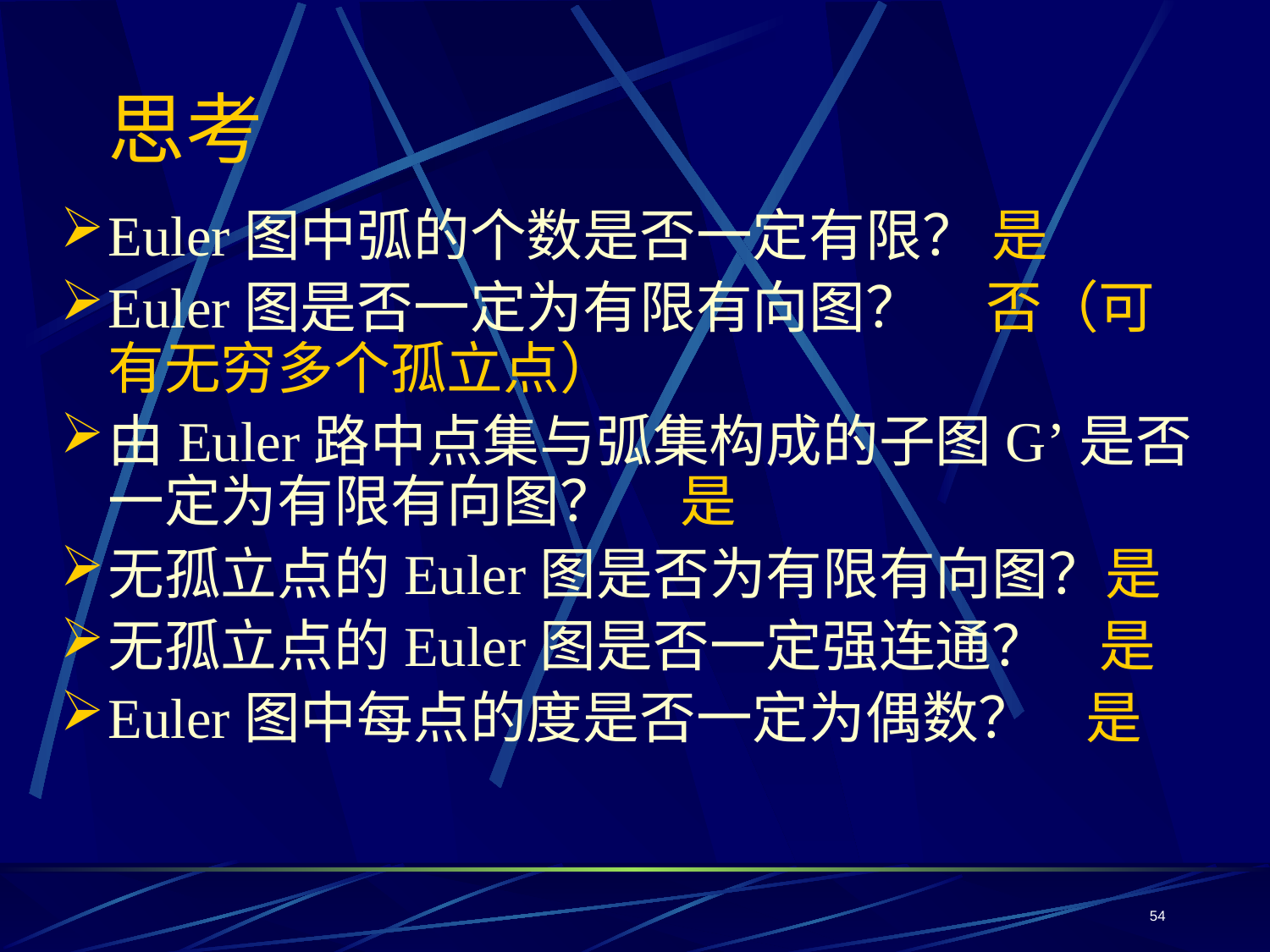

# 思考
Euler图中弧的个数是否一定有限？ 是
Euler图是否一定为有限有向图？     否（可有无穷多个孤立点）
由Euler路中点集与弧集构成的子图G’是否一定为有限有向图？     是
无孤立点的Euler图是否为有限有向图？是
无孤立点的Euler图是否一定强连通？    是
Euler图中每点的度是否一定为偶数？    是
54